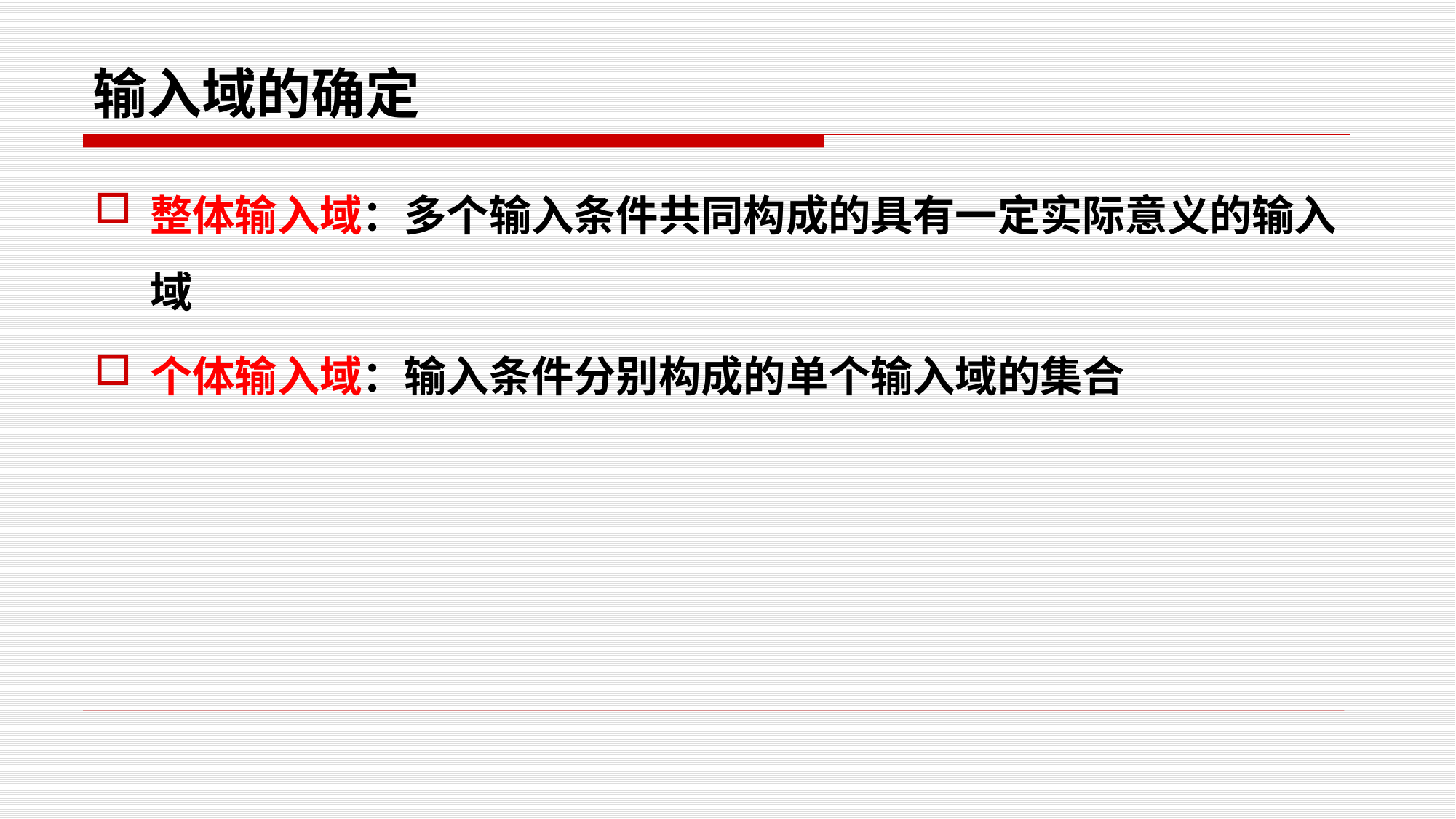

# 输入域的确定
整体输入域：多个输入条件共同构成的具有一定实际意义的输入域
个体输入域：输入条件分别构成的单个输入域的集合